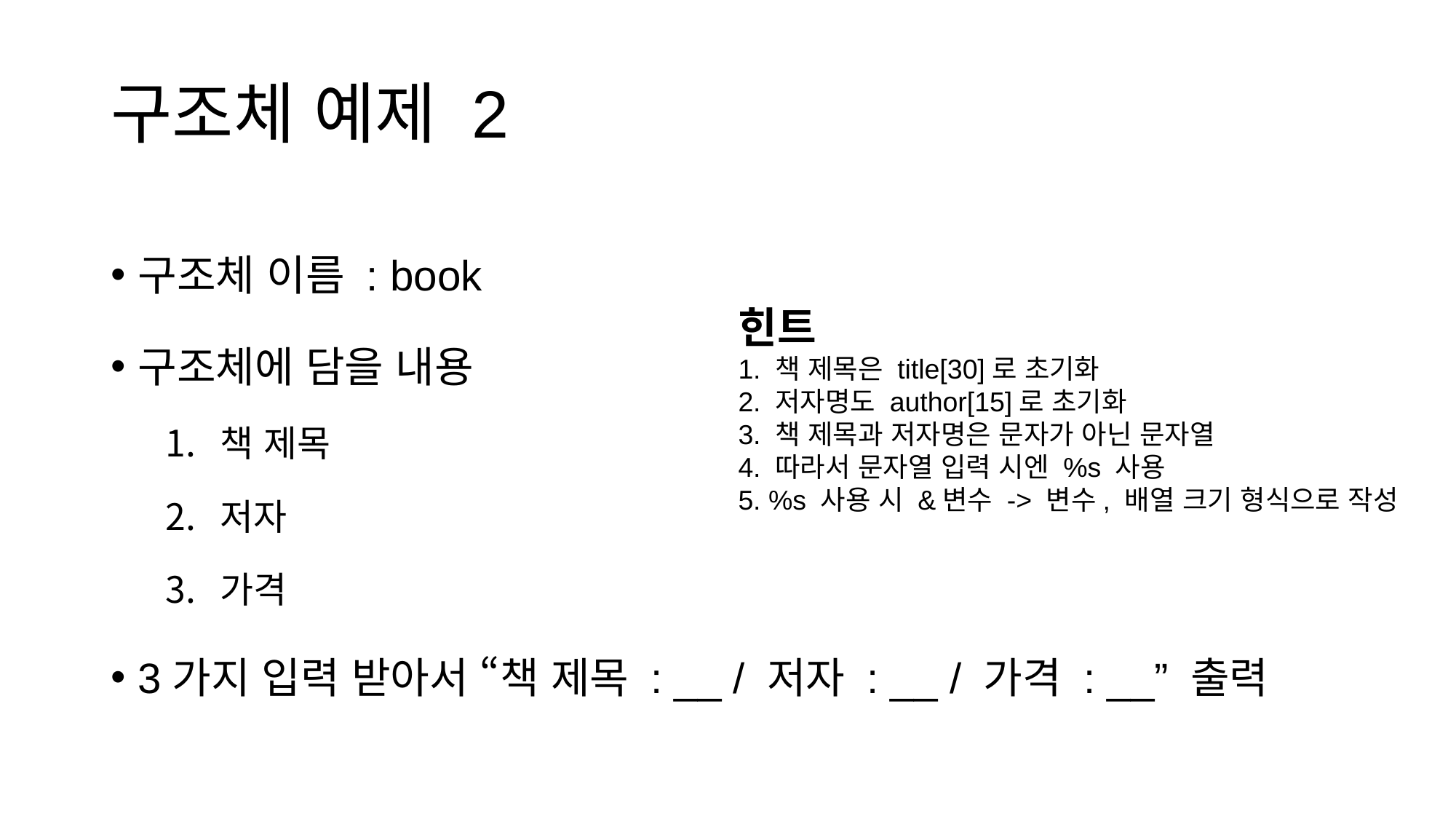

# 구조체 예제 2
구조체 이름 : book
구조체에 담을 내용
책 제목
저자
가격
3가지 입력 받아서 “책 제목 : __ / 저자 : __ / 가격 : __” 출력
힌트
1. 책 제목은 title[30]로 초기화
2. 저자명도 author[15]로 초기화
3. 책 제목과 저자명은 문자가 아닌 문자열
4. 따라서 문자열 입력 시엔 %s 사용
5. %s 사용 시 &변수 -> 변수, 배열 크기 형식으로 작성